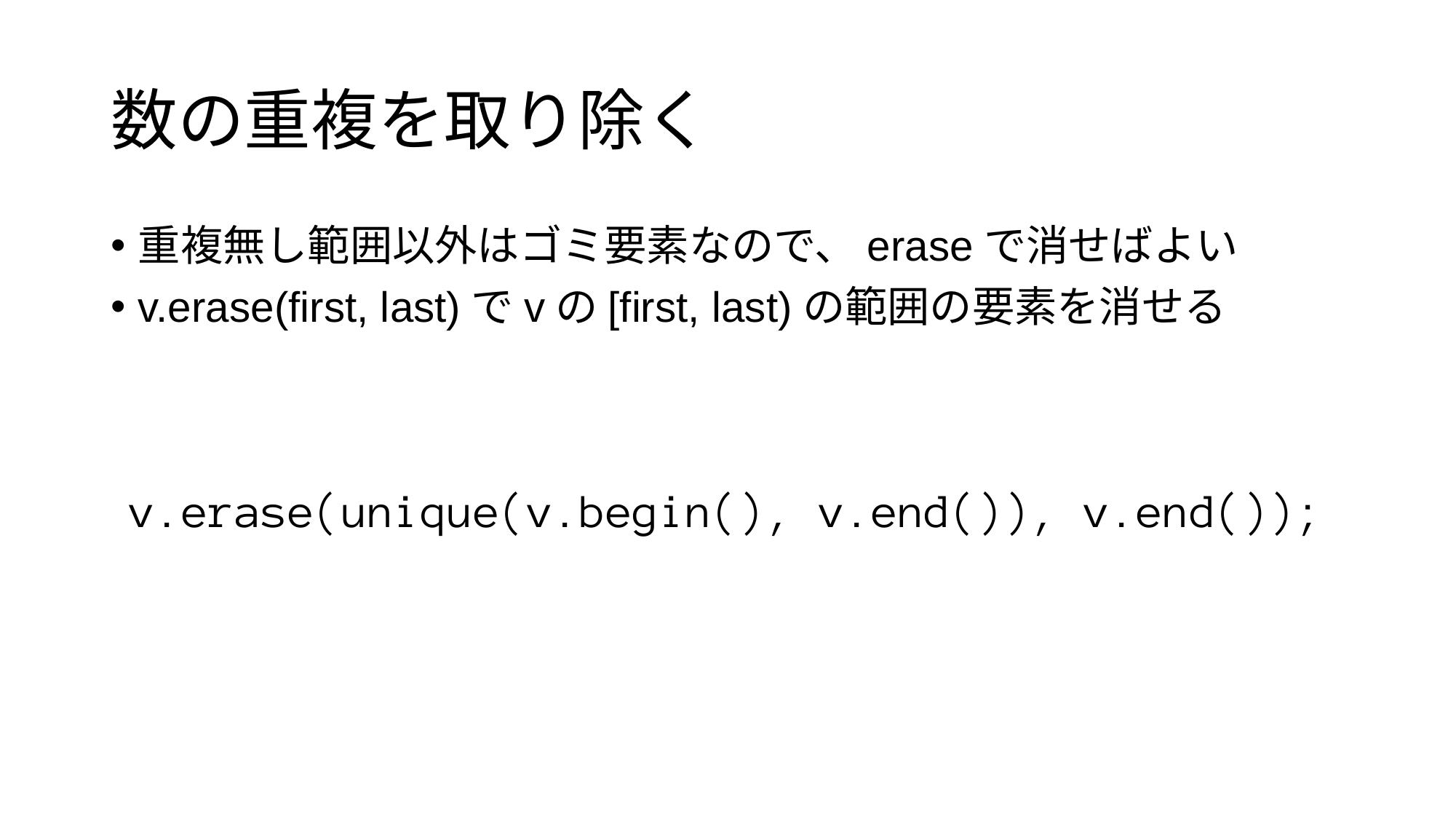

# 数の重複を取り除く
重複無し範囲以外はゴミ要素なので、eraseで消せばよい
v.erase(first, last)でvの[first, last)の範囲の要素を消せる
v.erase(unique(v.begin(), v.end()), v.end());